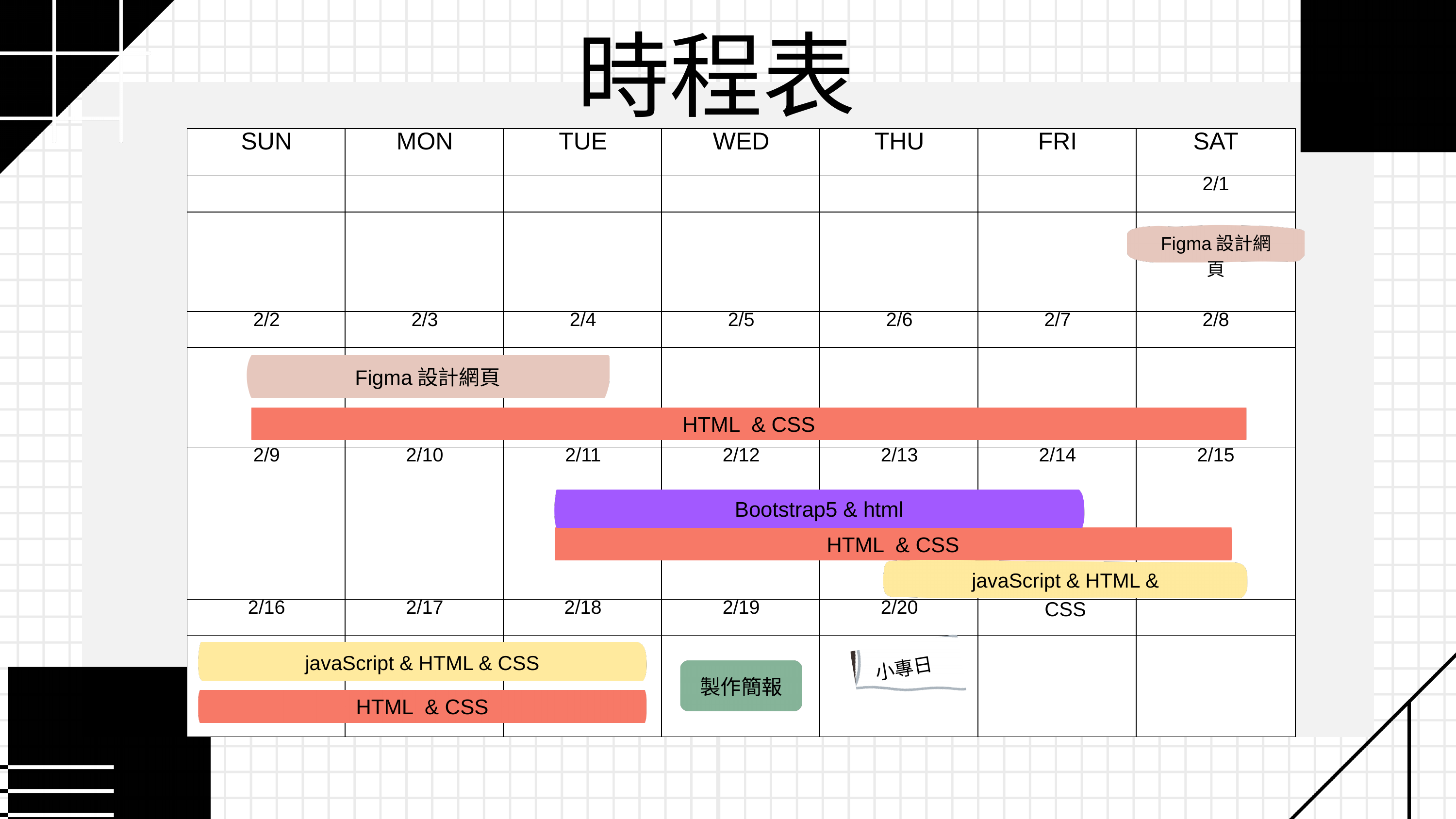

時程表

SUN

MON

TUE

WED

THU

FRI

SAT

2/1

Figma設計網頁

2/2

2/3

2/4

2/5

2/6

2/7

2/8

Figma設計網頁
HTML  & CSS

2/9

2/10

2/11

2/12

2/13

2/14

2/15

Bootstrap5 & html
HTML  & CSS

javaScript & HTML & CSS

2/16

2/17

2/18

2/19

2/20

javaScript & HTML & CSS
小專日

製作簡報
HTML  & CSS